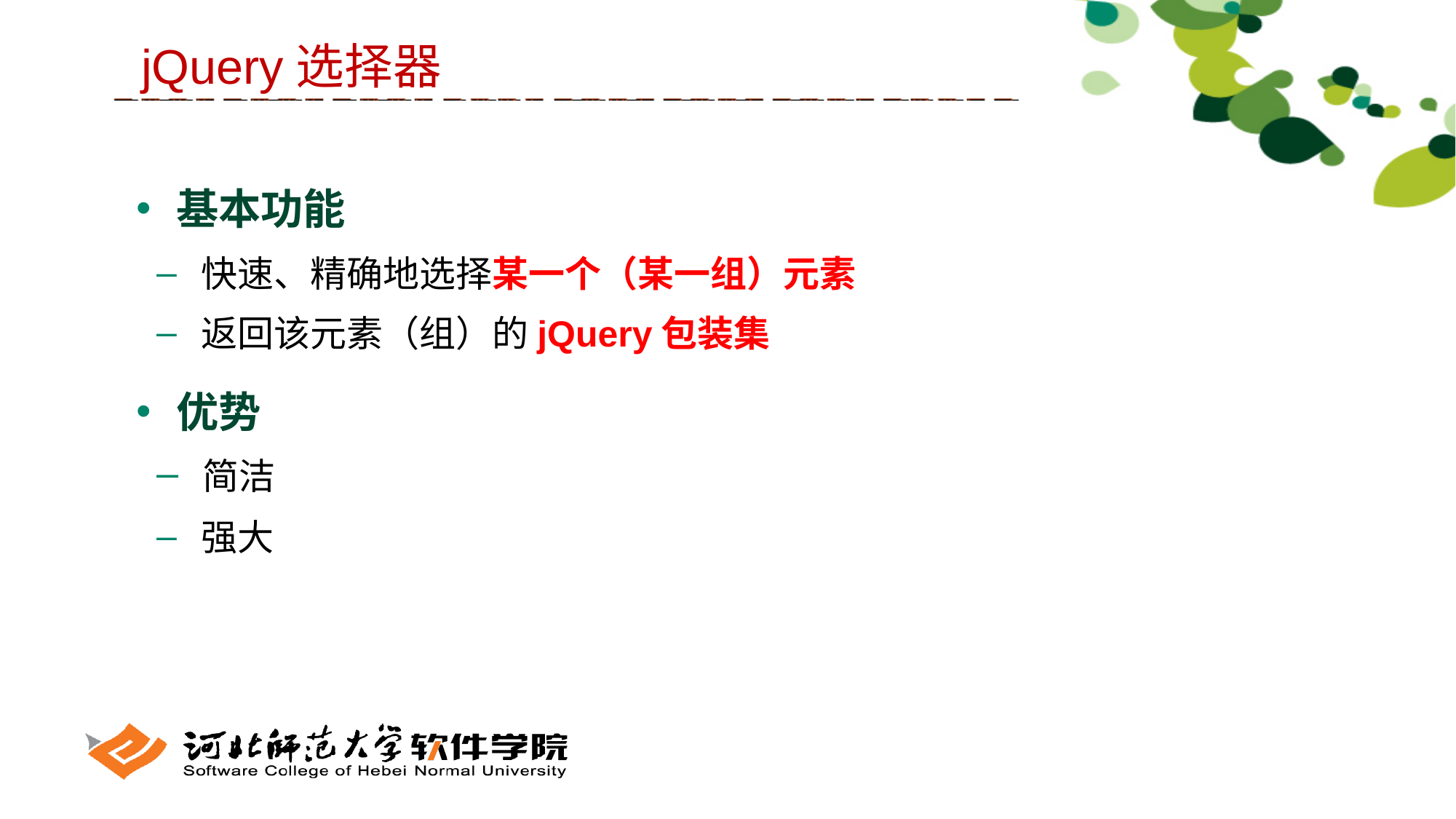

jQuery选择器
 基本功能
 快速、精确地选择某一个（某一组）元素
 返回该元素（组）的jQuery包装集
 优势
 简洁
 强大